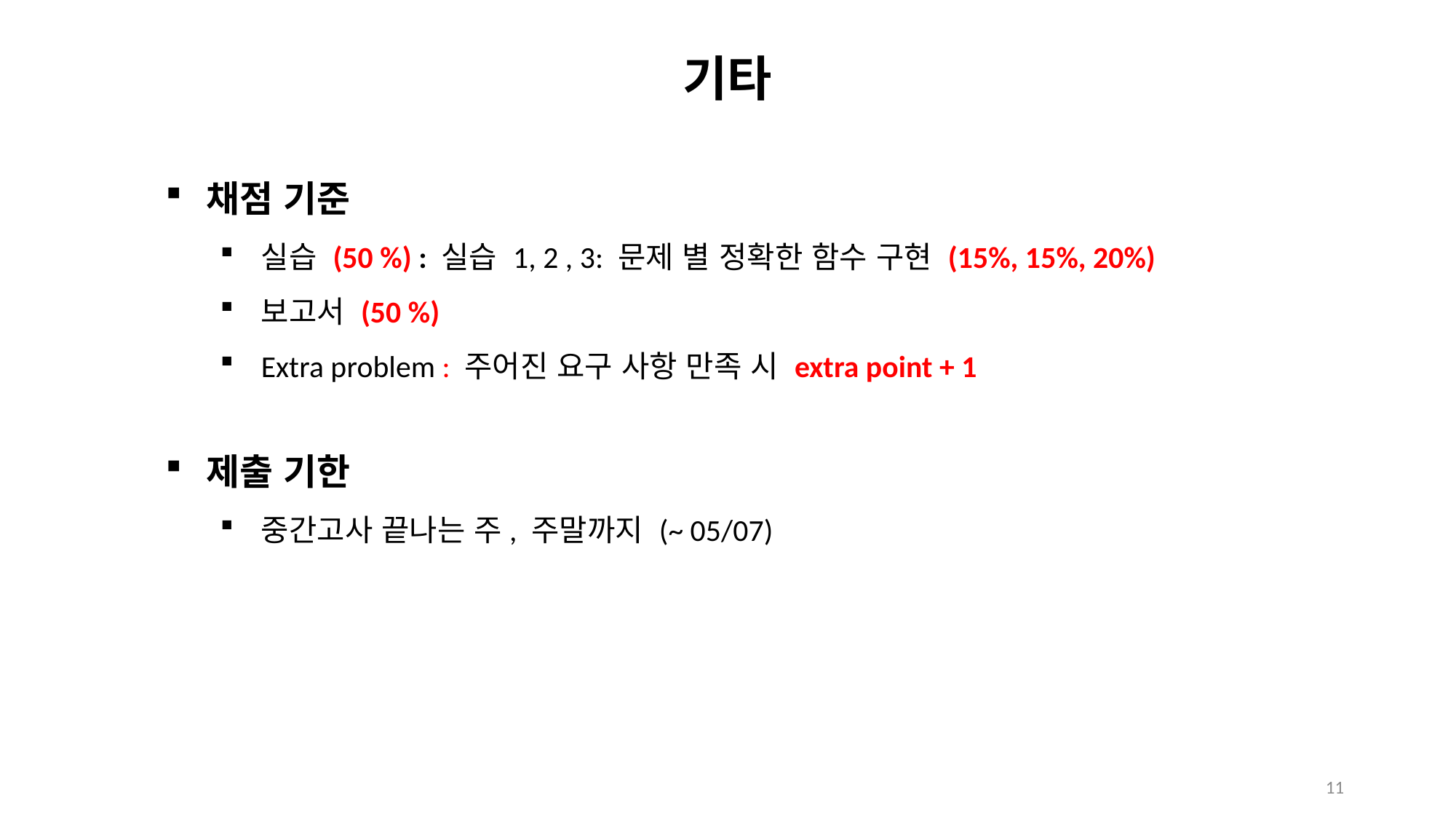

# 기타
채점 기준
실습 (50 %) : 실습 1, 2 , 3: 문제 별 정확한 함수 구현 (15%, 15%, 20%)
보고서 (50 %)
Extra problem : 주어진 요구 사항 만족 시 extra point + 1
제출 기한
중간고사 끝나는 주, 주말까지 (~ 05/07)
11